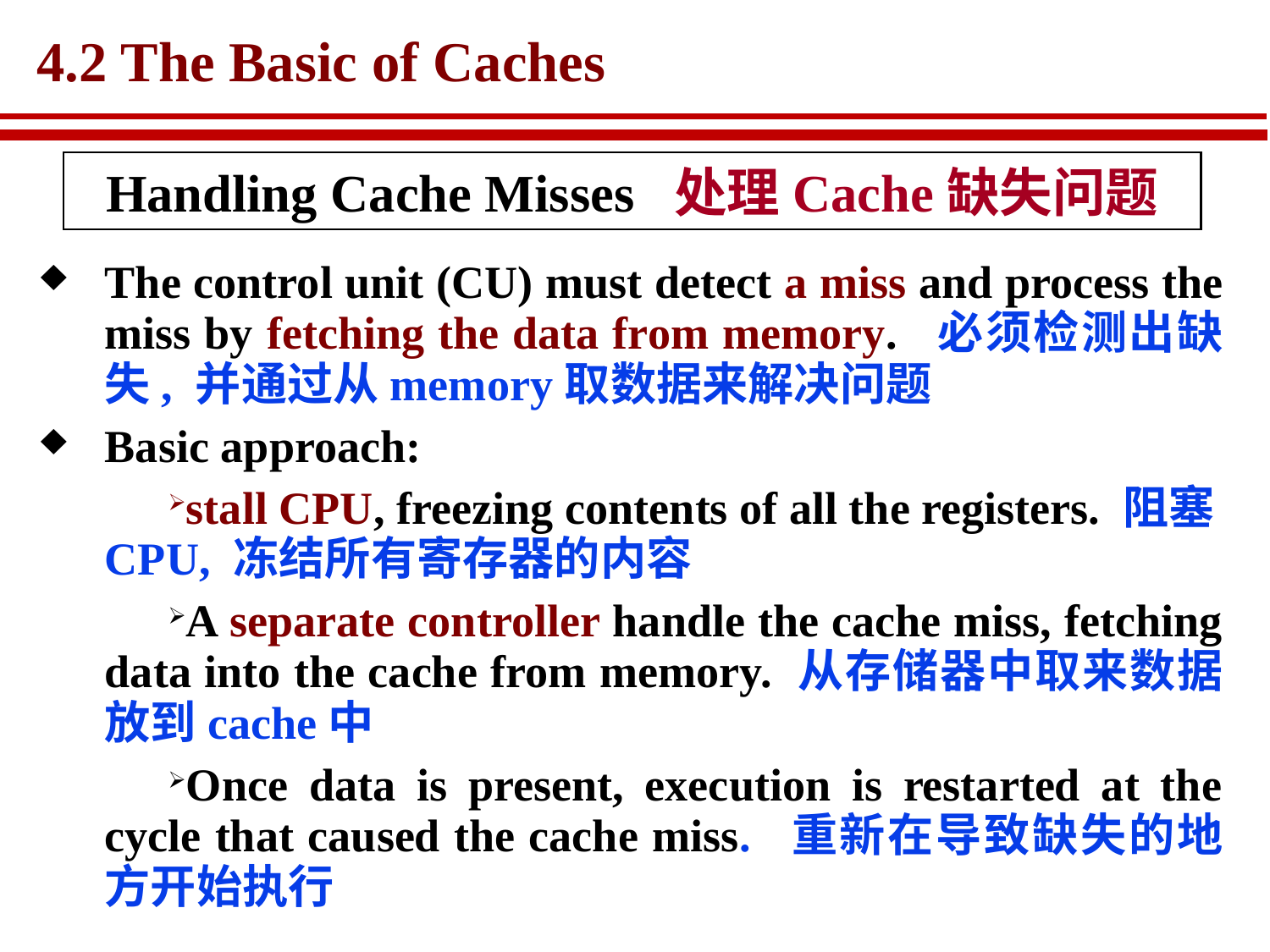

# 4.2 The Basic of Caches
Handling Cache Misses  处理Cache缺失问题
The control unit (CU) must detect a miss and process the miss by fetching the data from memory.  必须检测出缺失, 并通过从memory取数据来解决问题
Basic approach:
stall CPU, freezing contents of all the registers. 阻塞CPU, 冻结所有寄存器的内容
A separate controller handle the cache miss, fetching data into the cache from memory. 从存储器中取来数据放到cache中
Once data is present, execution is restarted at the cycle that caused the cache miss.  重新在导致缺失的地方开始执行